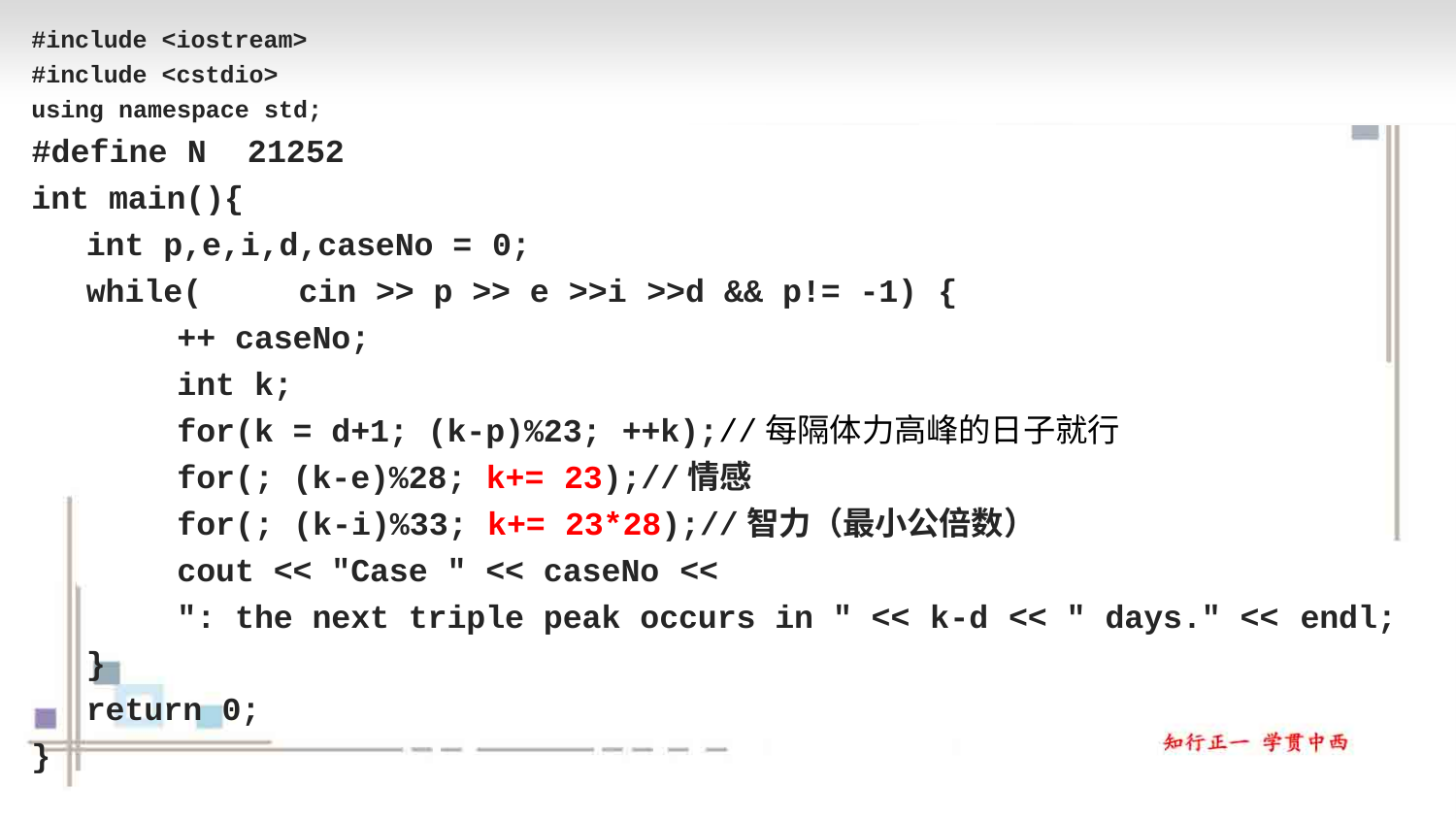

#include <iostream>  #include <cstdio>  using namespace std;
# #define N	21252
int main(){
int p,e,i,d,caseNo = 0;
while(	cin >> p >> e >>i >>d && p!= -1) {
++ caseNo;
int k;
for(k = d+1; (k-p)%23; ++k);//每隔体力高峰的日子就行
for(; (k-e)%28; k+= 23);//情感
for(; (k-i)%33; k+= 23*28);//智力（最小公倍数）
cout << "Case " << caseNo <<
": the next triple peak occurs in " << k-d << " days." << endl;
}
return 0;
}
14